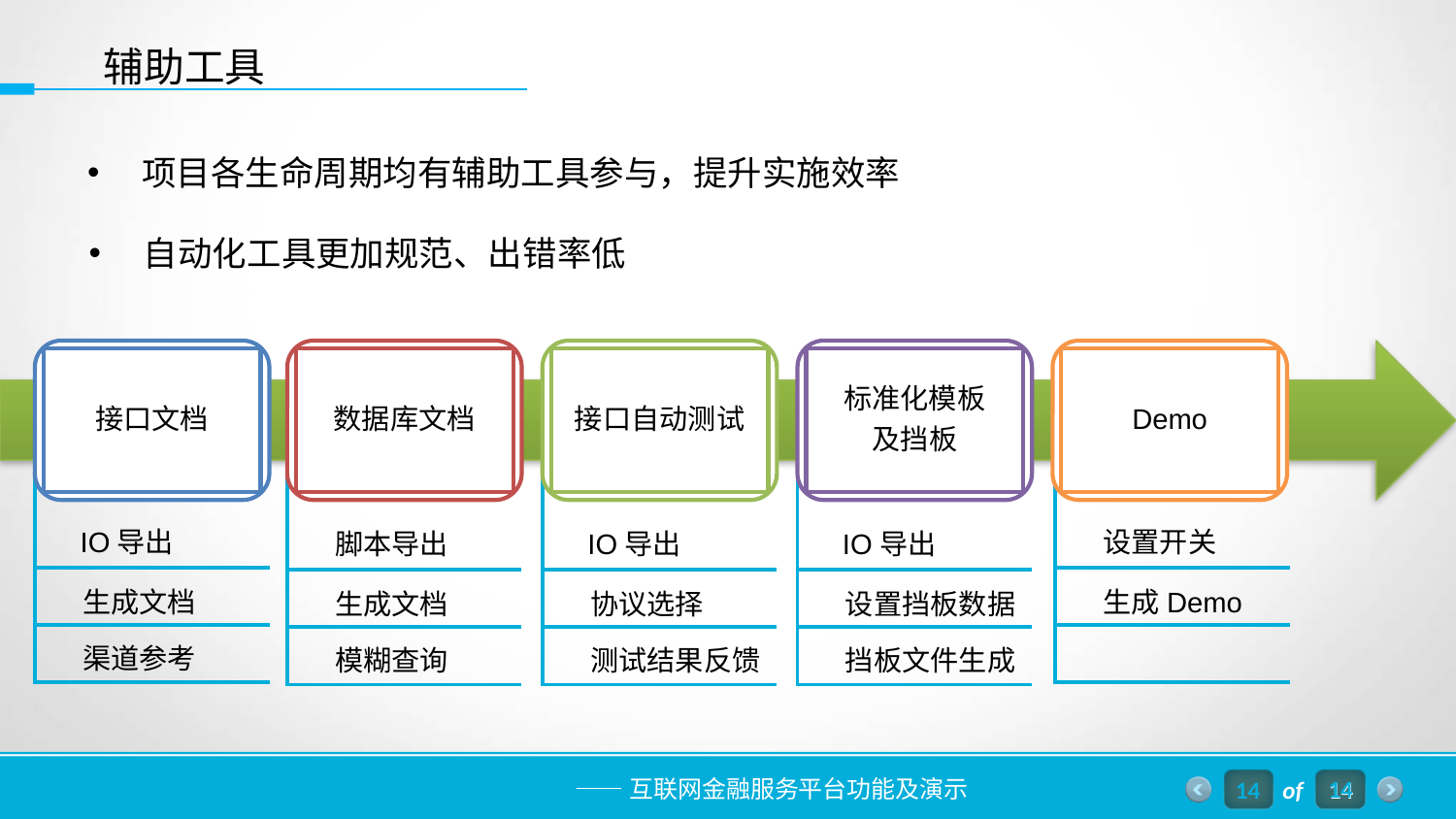

辅助工具

项目各生命周期均有辅助工具参与，提升实施效率
自动化工具更加规范、出错率低

接口文档

数据库文档

接口自动测试

标准化模板
及挡板

Demo

    IO导出
    生成文档
    渠道参考
    设置开关
    生成Demo

    脚本导出
    生成文档
    模糊查询
    IO导出
    协议选择
    测试结果反馈
    IO导出
    设置挡板数据
    挡板文件生成
14
14